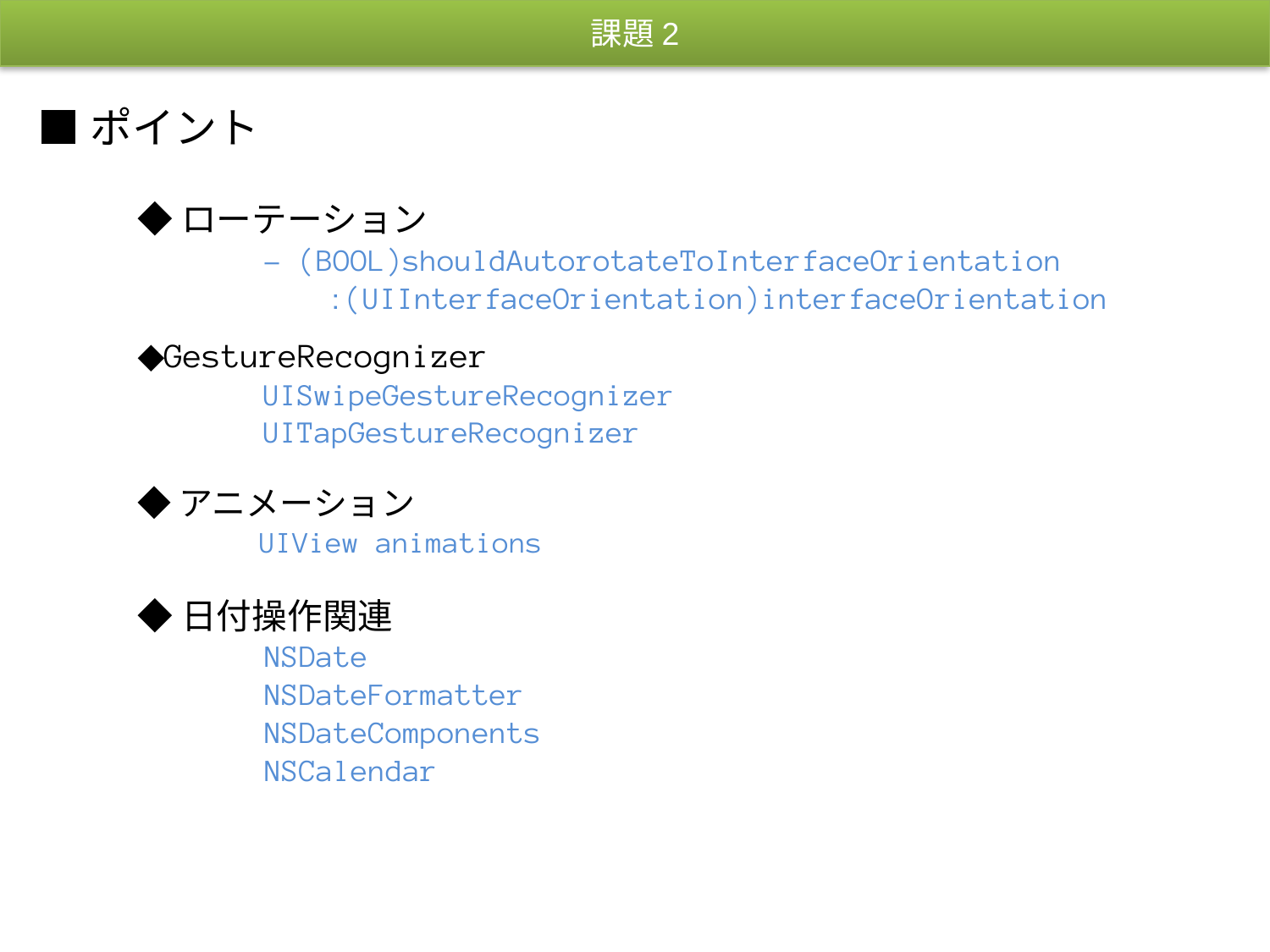

# ■ポイント
◆ローテーション
	- (BOOL)shouldAutorotateToInterfaceOrientation
           :(UIInterfaceOrientation)interfaceOrientation
◆GestureRecognizer
	UISwipeGestureRecognizer
	UITapGestureRecognizer
◆アニメーション
	UIView animations
◆日付操作関連
	NSDate
	NSDateFormatter
	NSDateComponents
	NSCalendar